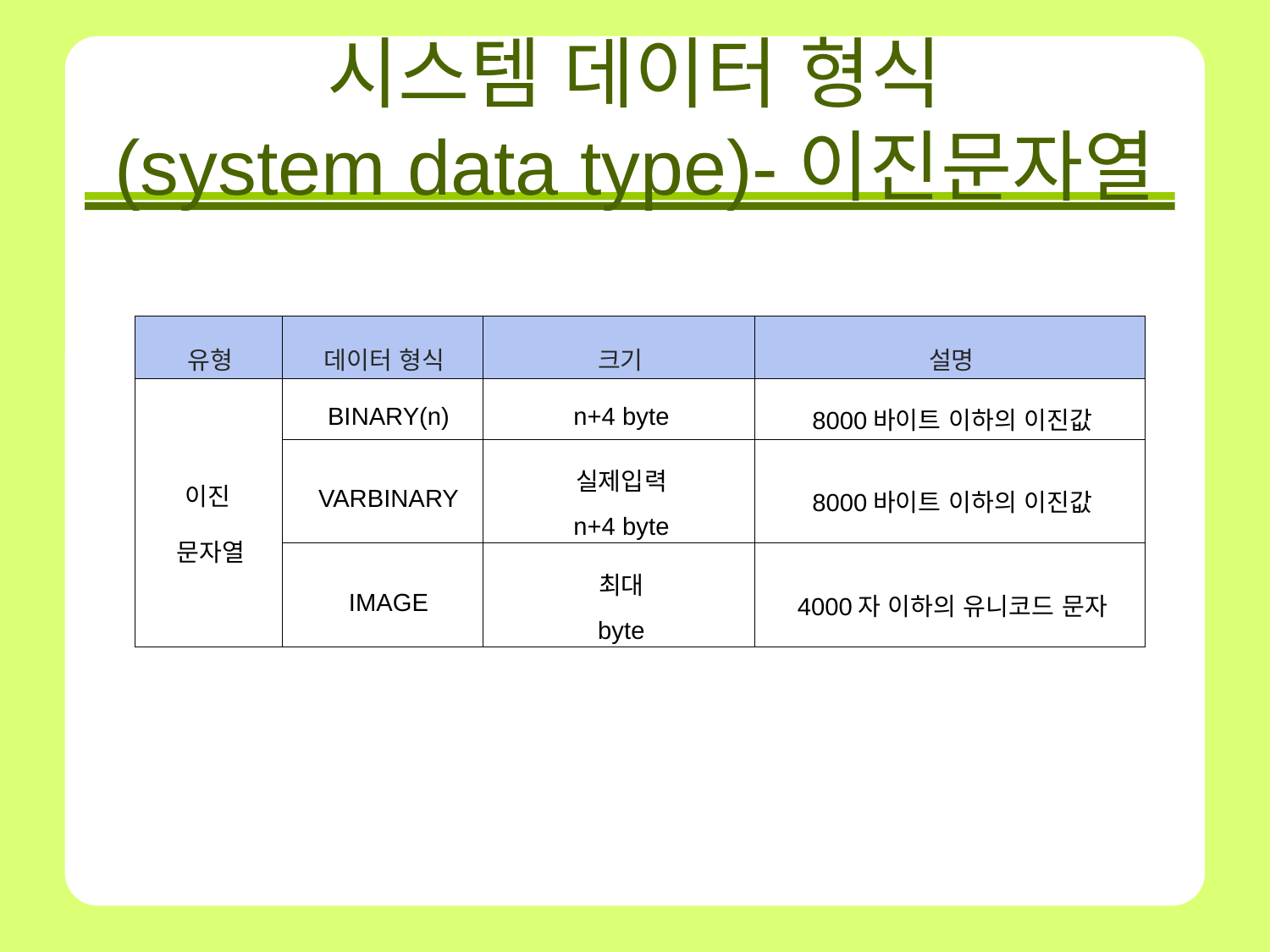

# 시스템 데이터 형식 (system data type)-이진문자열
| 유형 | 데이터 형식 | 크기 | 설명 |
| --- | --- | --- | --- |
| 이진  문자열 | BINARY(n) | n+4 byte | 8000바이트 이하의 이진값 |
|  | VARBINARY | 실제입력 n+4 byte | 8000바이트 이하의 이진값 |
|  | IMAGE | 최대 byte | 4000자 이하의 유니코드 문자 |